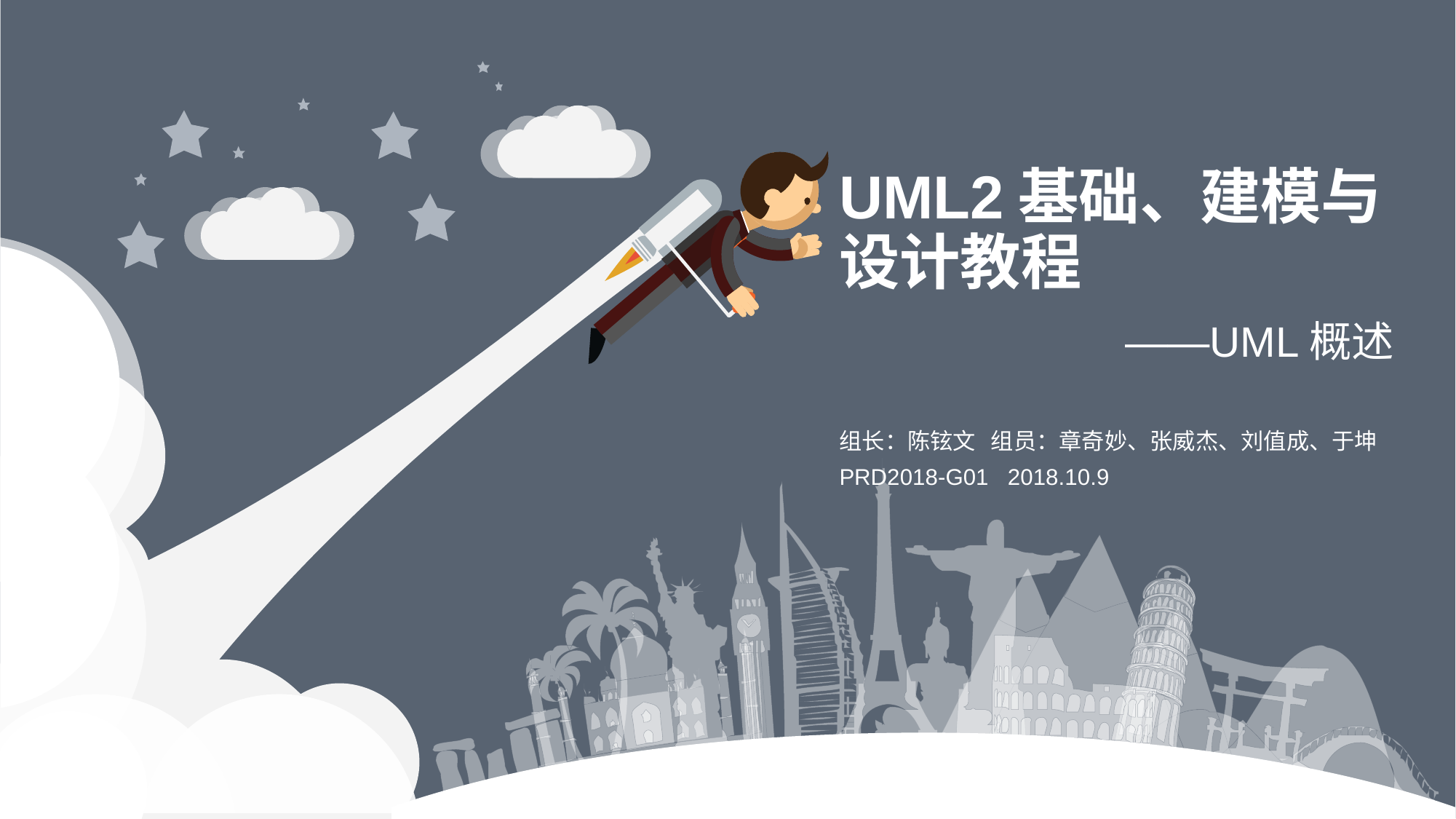

# UML2基础、建模与设计教程
——UML概述
组长：陈铉文   组员：章奇妙、张威杰、刘值成、于坤
PRD2018-G01   2018.10.9